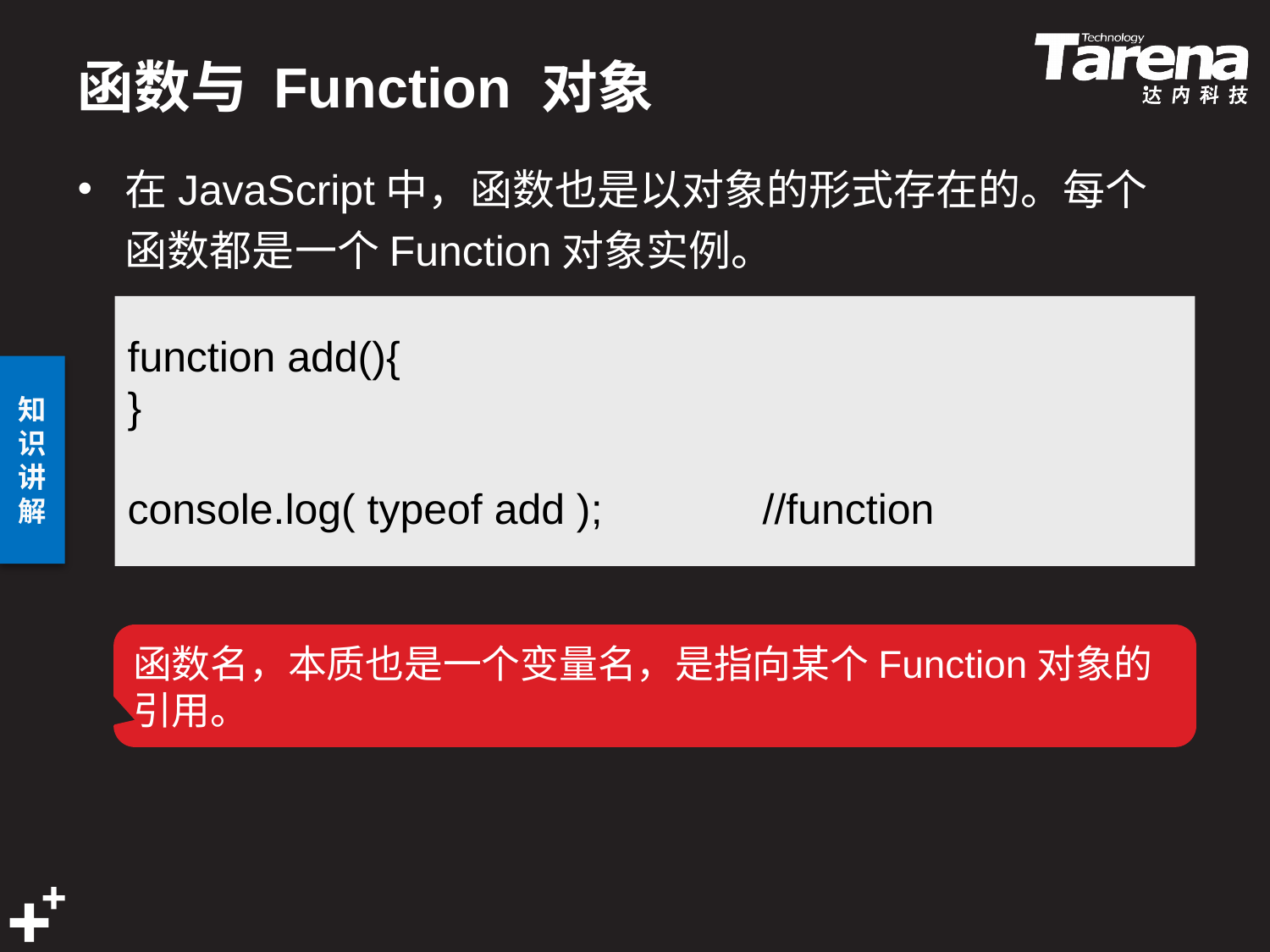

# 函数与 Function 对象
在JavaScript中，函数也是以对象的形式存在的。每个函数都是一个Function对象实例。
function add(){
}

console.log( typeof add );		//function
函数名，本质也是一个变量名，是指向某个Function对象的引用。